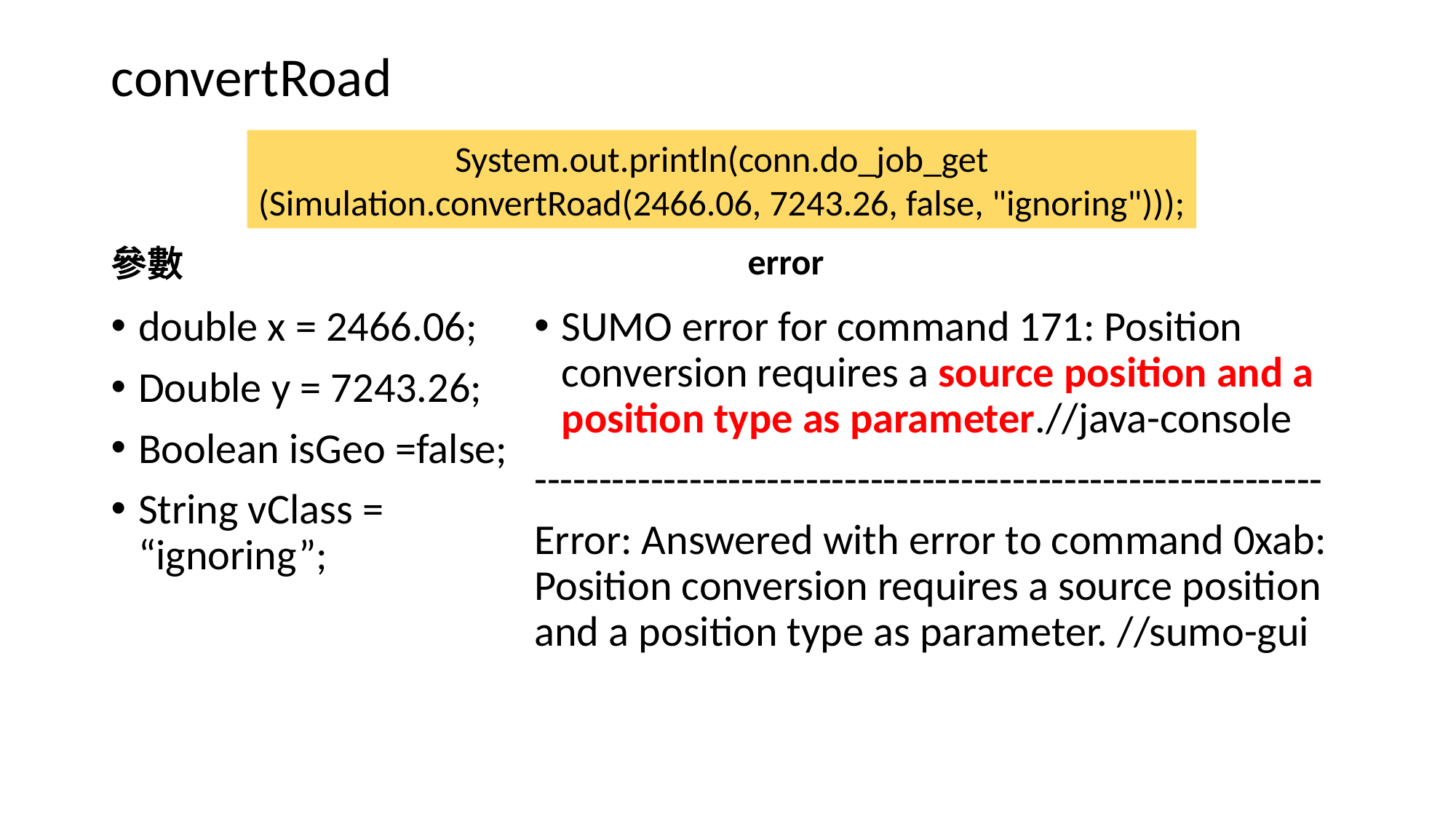

# convertRoad
System.out.println(conn.do_job_get
(Simulation.convertRoad(2466.06, 7243.26, false, "ignoring")));
error
參數
double x = 2466.06;
Double y = 7243.26;
Boolean isGeo =false;
String vClass = “ignoring”;
SUMO error for command 171: Position conversion requires a source position and a position type as parameter.//java-console
-------------------------------------------------------------
Error: Answered with error to command 0xab: Position conversion requires a source position and a position type as parameter. //sumo-gui